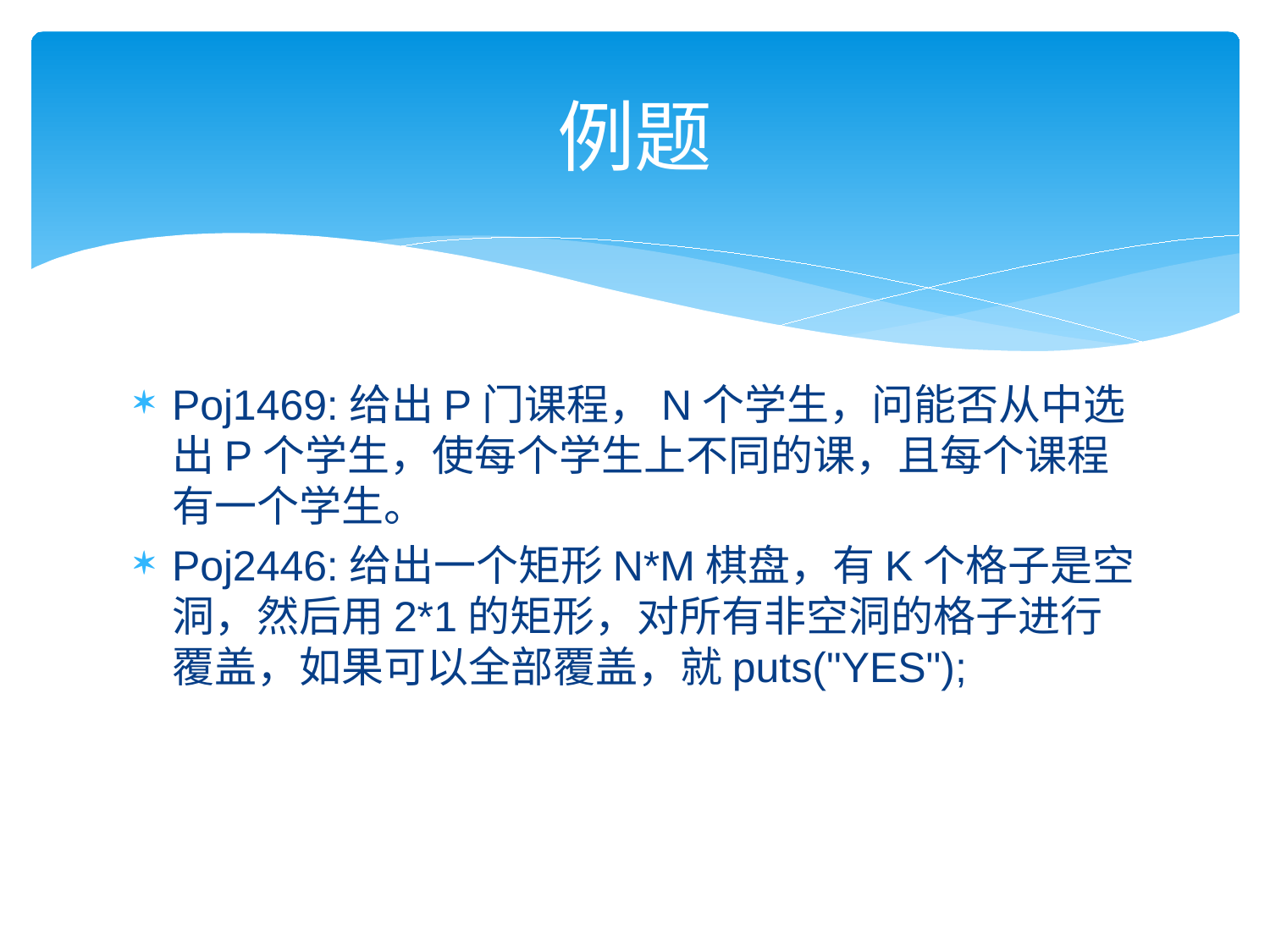

# 例题
Poj1469:给出P门课程，N个学生，问能否从中选出P个学生，使每个学生上不同的课，且每个课程有一个学生。
Poj2446:给出一个矩形N*M棋盘，有K个格子是空洞，然后用2*1的矩形，对所有非空洞的格子进行覆盖，如果可以全部覆盖，就puts("YES");